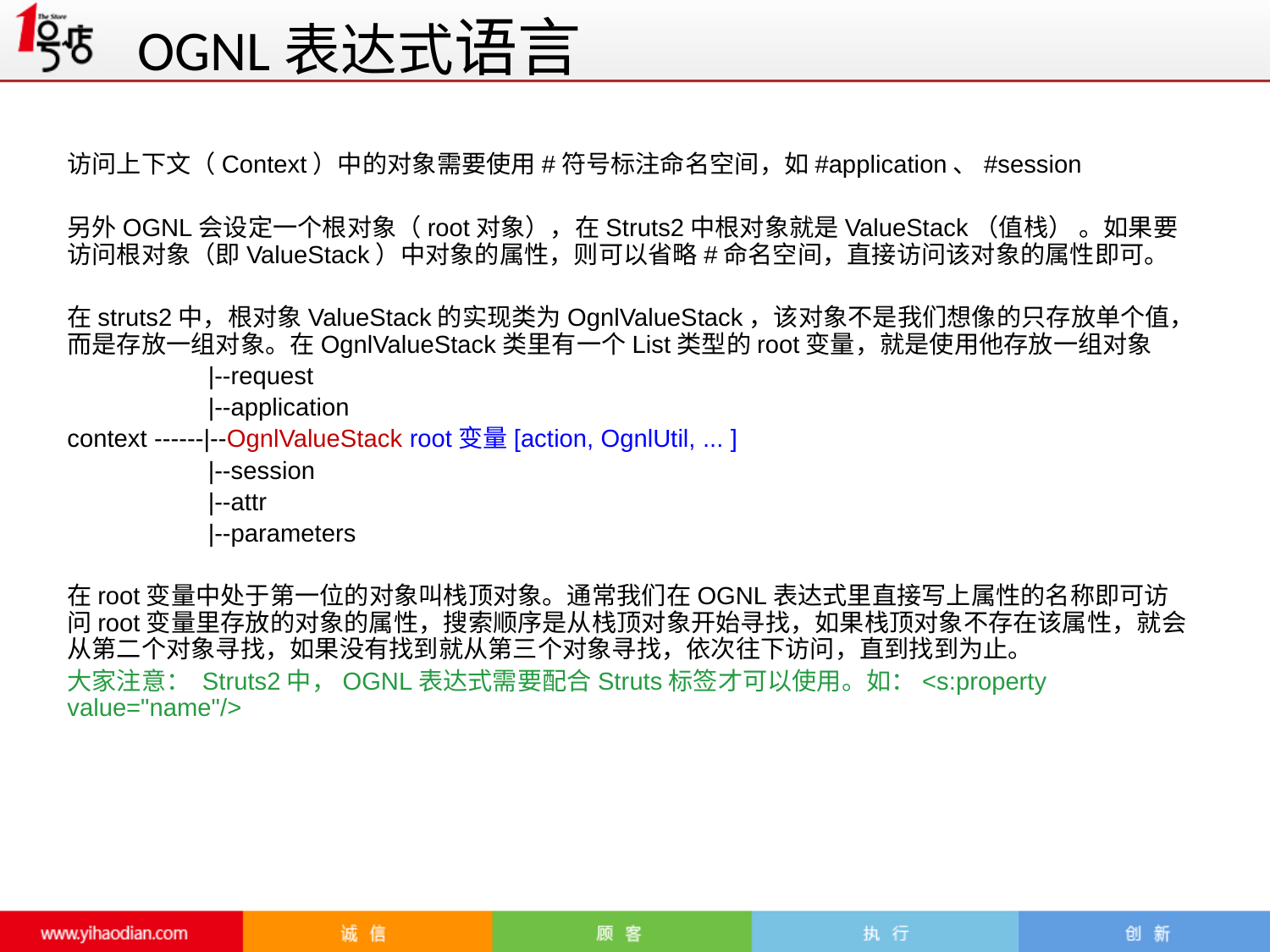

# OGNL表达式语言
访问上下文（Context）中的对象需要使用#符号标注命名空间，如#application、#session

另外OGNL会设定一个根对象（root对象），在Struts2中根对象就是ValueStack（值栈） 。如果要访问根对象（即ValueStack）中对象的属性，则可以省略#命名空间，直接访问该对象的属性即可。

在struts2中，根对象ValueStack的实现类为OgnlValueStack，该对象不是我们想像的只存放单个值，而是存放一组对象。在OgnlValueStack类里有一个List类型的root变量，就是使用他存放一组对象
	  |--request
	  |--application
context ------|--OgnlValueStack root变量[action, OgnlUtil, ... ]
	  |--session
	  |--attr
	  |--parameters

在root变量中处于第一位的对象叫栈顶对象。通常我们在OGNL表达式里直接写上属性的名称即可访问root变量里存放的对象的属性，搜索顺序是从栈顶对象开始寻找，如果栈顶对象不存在该属性，就会从第二个对象寻找，如果没有找到就从第三个对象寻找，依次往下访问，直到找到为止。
大家注意： Struts2中，OGNL表达式需要配合Struts标签才可以使用。如：<s:property value="name"/>